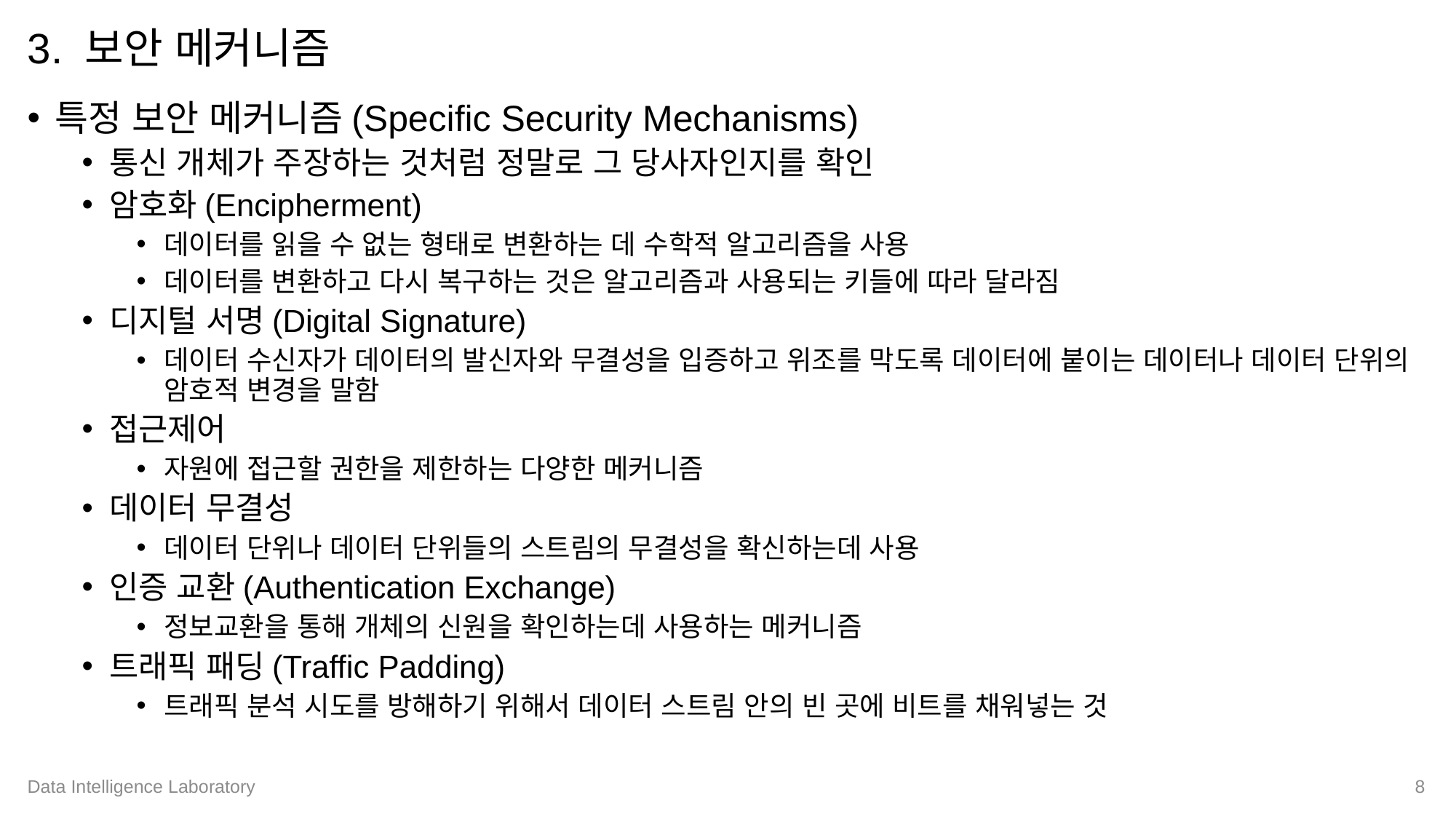

# 3. 보안 메커니즘
특정 보안 메커니즘(Specific Security Mechanisms)
통신 개체가 주장하는 것처럼 정말로 그 당사자인지를 확인
암호화(Encipherment)
데이터를 읽을 수 없는 형태로 변환하는 데 수학적 알고리즘을 사용
데이터를 변환하고 다시 복구하는 것은 알고리즘과 사용되는 키들에 따라 달라짐
디지털 서명(Digital Signature)
데이터 수신자가 데이터의 발신자와 무결성을 입증하고 위조를 막도록 데이터에 붙이는 데이터나 데이터 단위의 암호적 변경을 말함
접근제어
자원에 접근할 권한을 제한하는 다양한 메커니즘
데이터 무결성
데이터 단위나 데이터 단위들의 스트림의 무결성을 확신하는데 사용
인증 교환(Authentication Exchange)
정보교환을 통해 개체의 신원을 확인하는데 사용하는 메커니즘
트래픽 패딩(Traffic Padding)
트래픽 분석 시도를 방해하기 위해서 데이터 스트림 안의 빈 곳에 비트를 채워넣는 것
Data Intelligence Laboratory
8